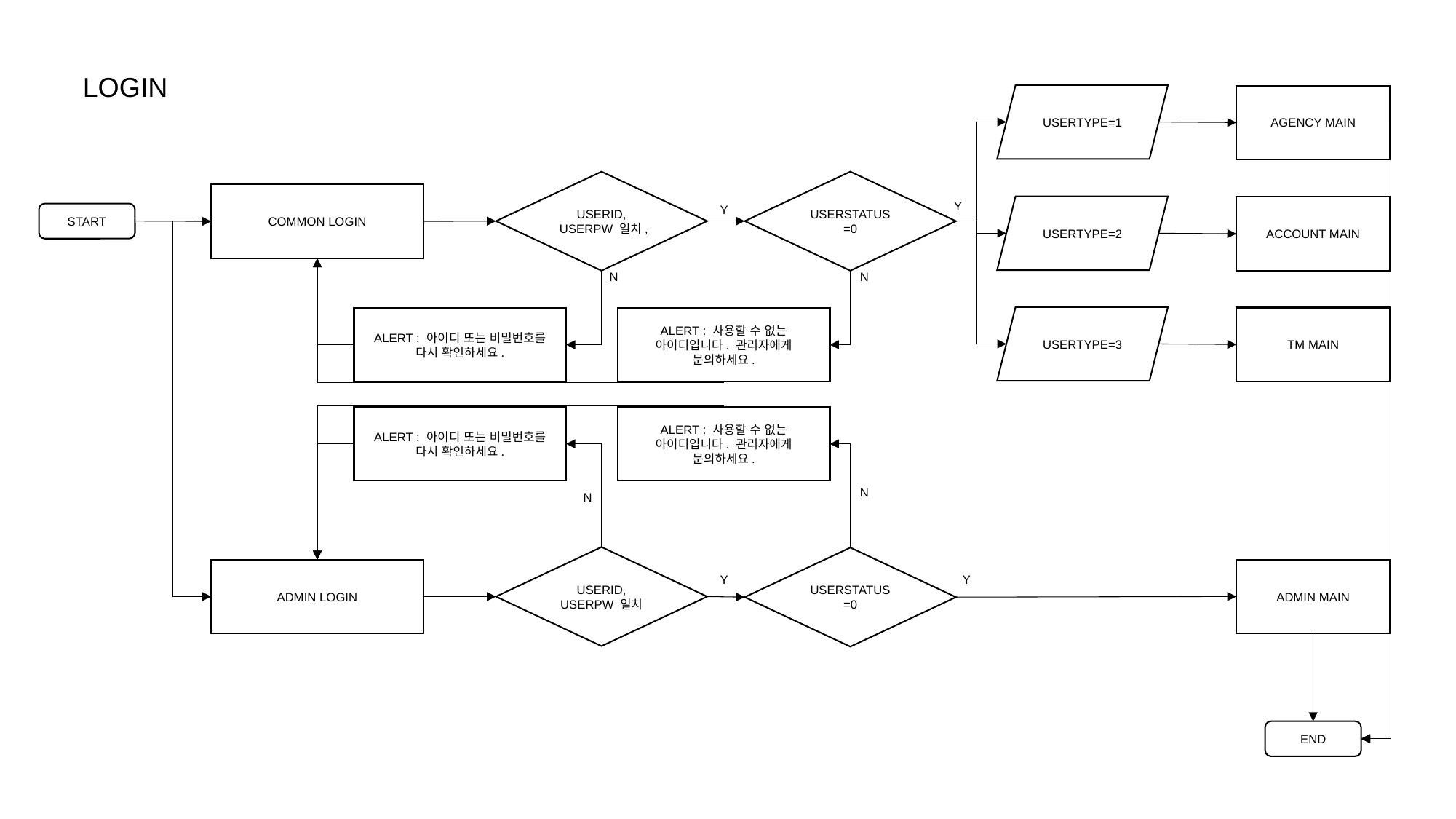

LOGIN
USERTYPE=1
AGENCY MAIN
USERID, USERPW 일치,
USERSTATUS=0
COMMON LOGIN
Y
USERTYPE=2
ACCOUNT MAIN
Y
START
N
N
USERTYPE=3
TM MAIN
ALERT : 아이디 또는 비밀번호를 다시 확인하세요.
ALERT : 사용할 수 없는 아이디입니다. 관리자에게 문의하세요.
ALERT : 사용할 수 없는 아이디입니다. 관리자에게 문의하세요.
ALERT : 아이디 또는 비밀번호를 다시 확인하세요.
N
N
USERID, USERPW 일치
USERSTATUS=0
ADMIN LOGIN
ADMIN MAIN
Y
Y
END